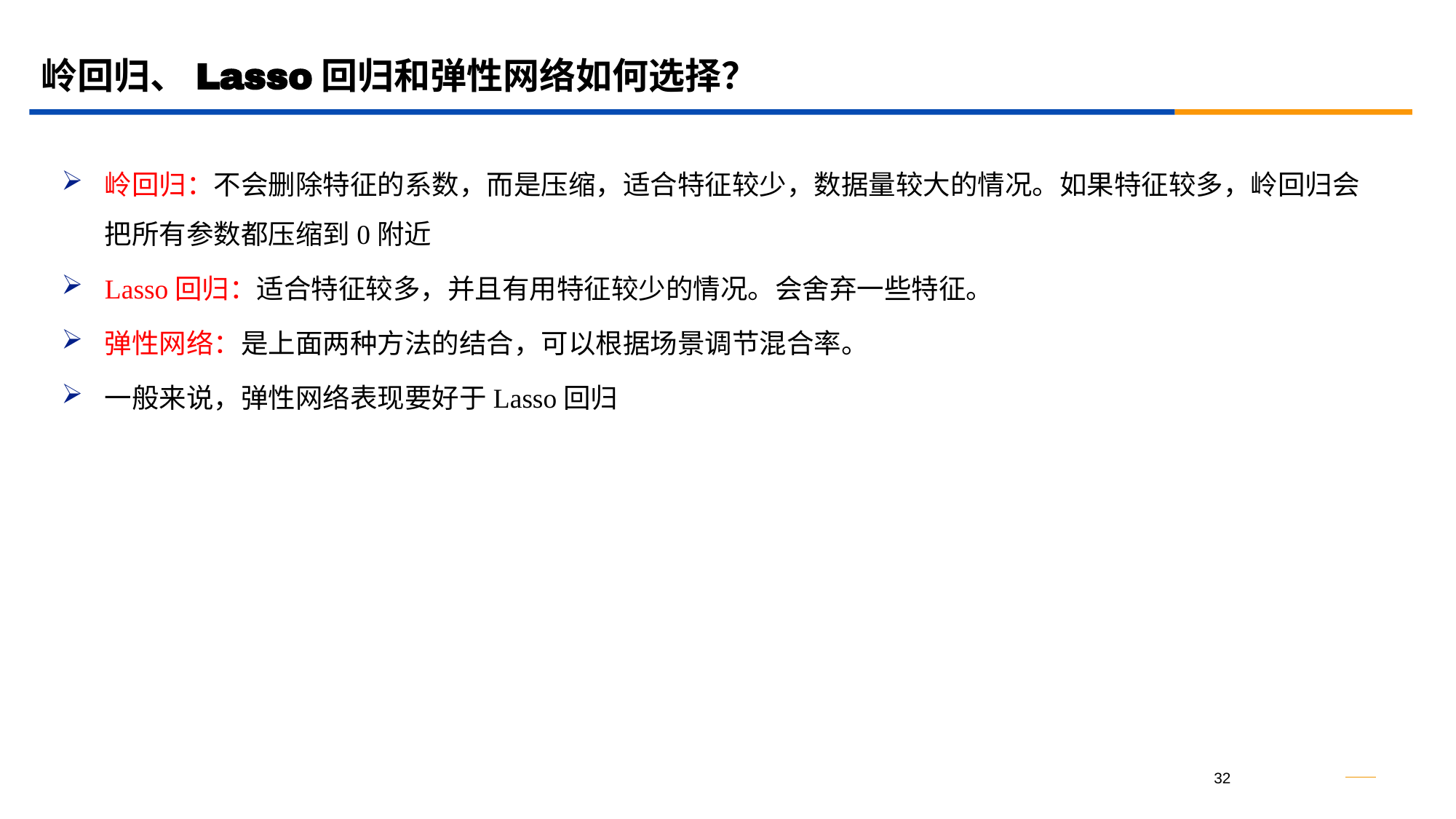

# 岭回归、Lasso回归和弹性网络如何选择？
岭回归：不会删除特征的系数，而是压缩，适合特征较少，数据量较大的情况。如果特征较多，岭回归会把所有参数都压缩到0附近
Lasso回归：适合特征较多，并且有用特征较少的情况。会舍弃一些特征。
弹性网络：是上面两种方法的结合，可以根据场景调节混合率。
一般来说，弹性网络表现要好于Lasso回归